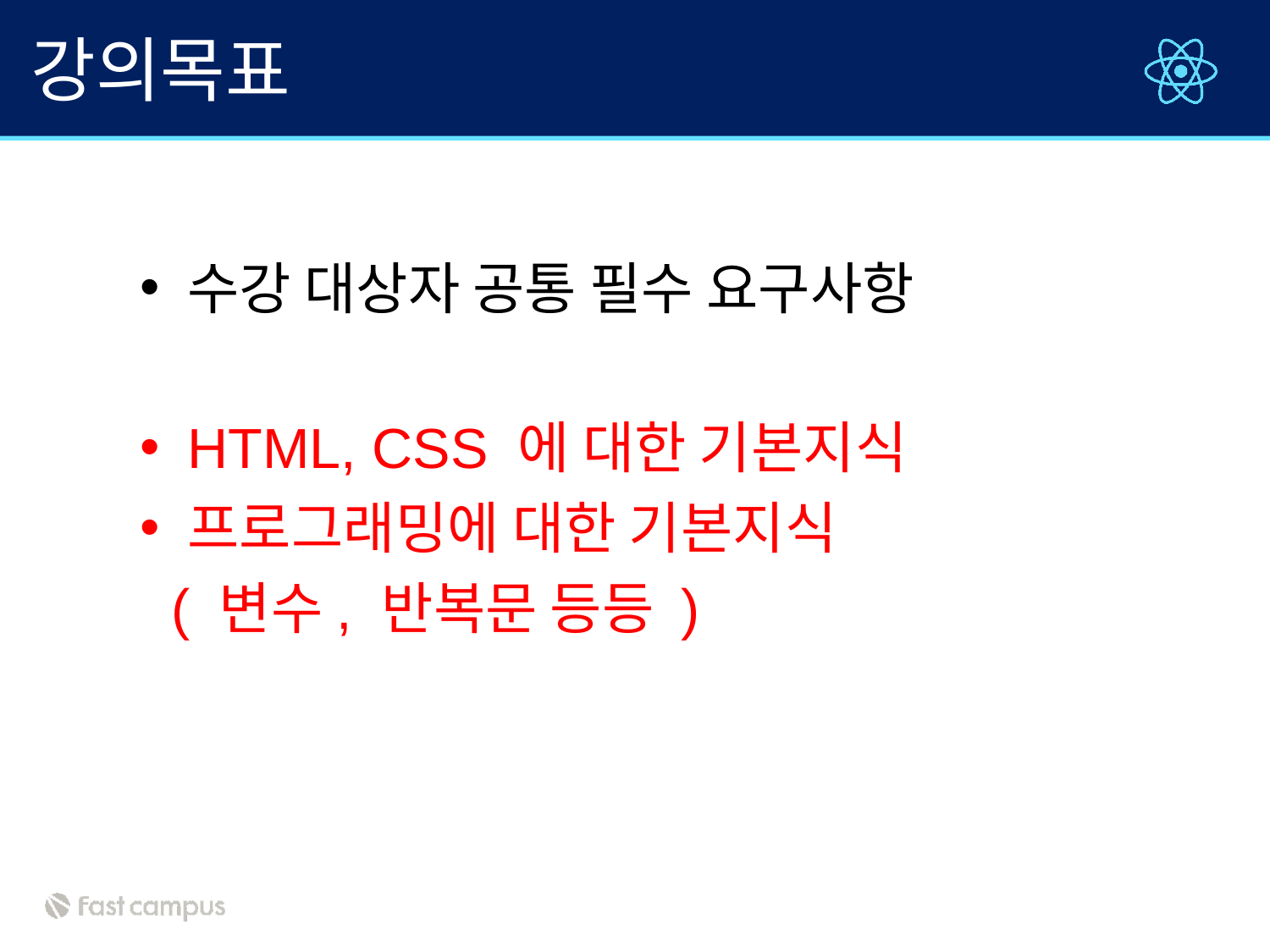

# 강의목표
수강 대상자 공통 필수 요구사항

HTML, CSS 에 대한 기본지식
프로그래밍에 대한 기본지식
  ( 변수, 반복문 등등 )